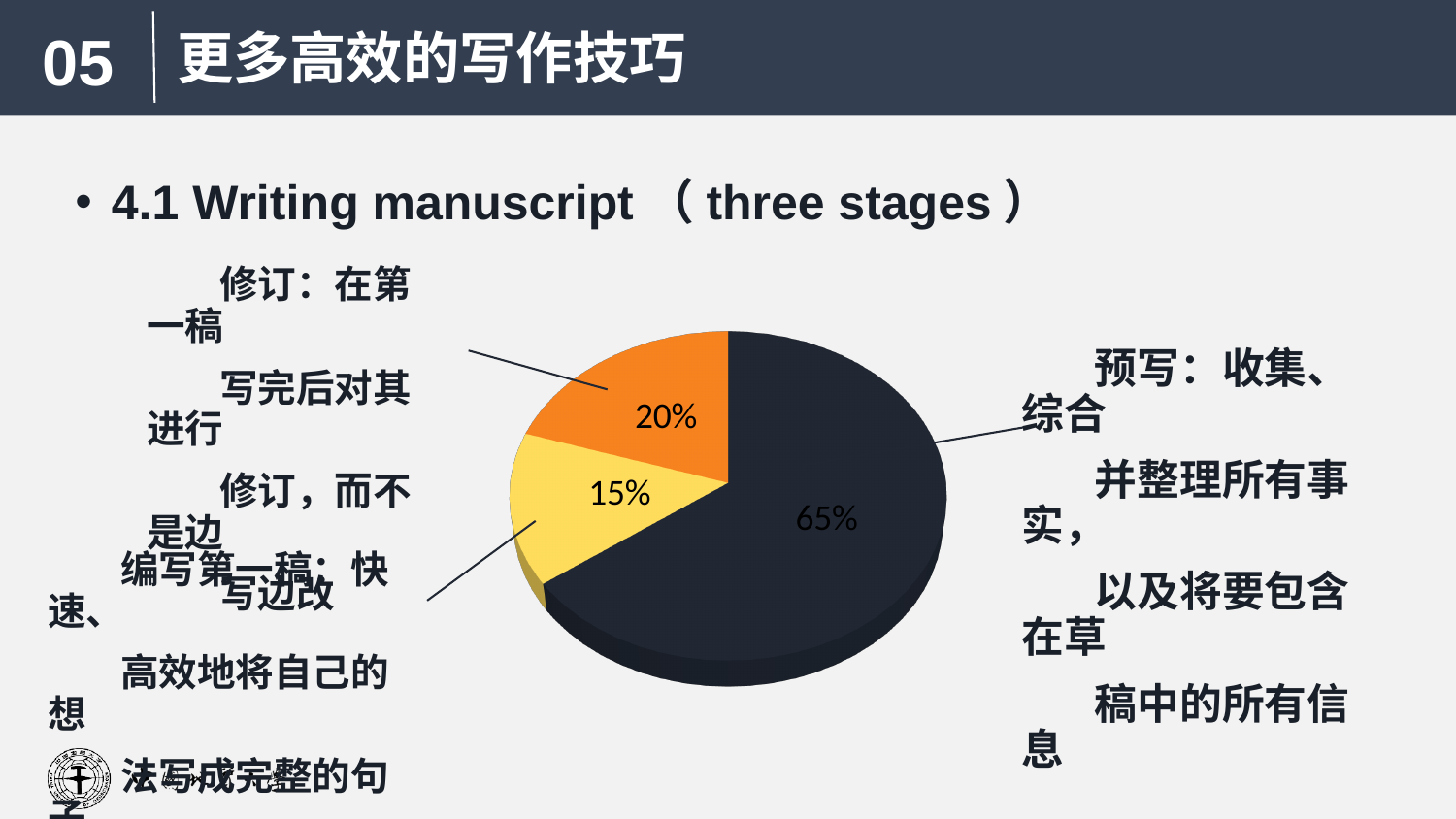

更多高效的写作技巧
05
4.1 Writing manuscript（three stages）
修订：在第一稿
写完后对其进行
修订，而不是边
写边改

[unsupported chart]

预写：收集、综合
并整理所有事实，
以及将要包含在草
稿中的所有信息

编写第一稿：快速、
高效地将自己的想
法写成完整的句子
21